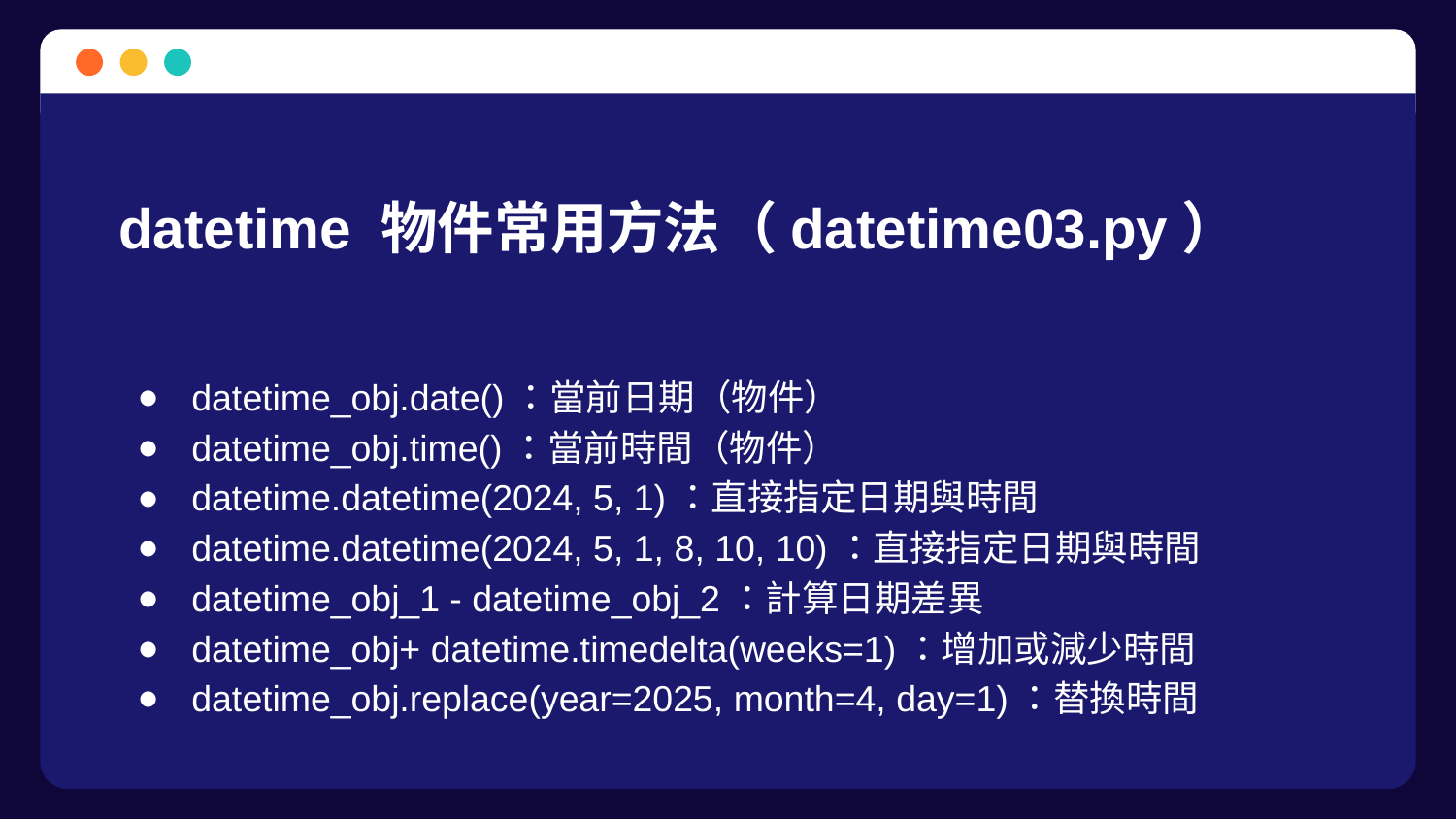

# datetime 物件常用方法（datetime03.py）
datetime_obj.date()：當前日期（物件）
datetime_obj.time()：當前時間（物件）
datetime.datetime(2024, 5, 1)：直接指定日期與時間
datetime.datetime(2024, 5, 1, 8, 10, 10)：直接指定日期與時間
datetime_obj_1 - datetime_obj_2：計算日期差異
datetime_obj+ datetime.timedelta(weeks=1)：增加或減少時間
datetime_obj.replace(year=2025, month=4, day=1)：替換時間